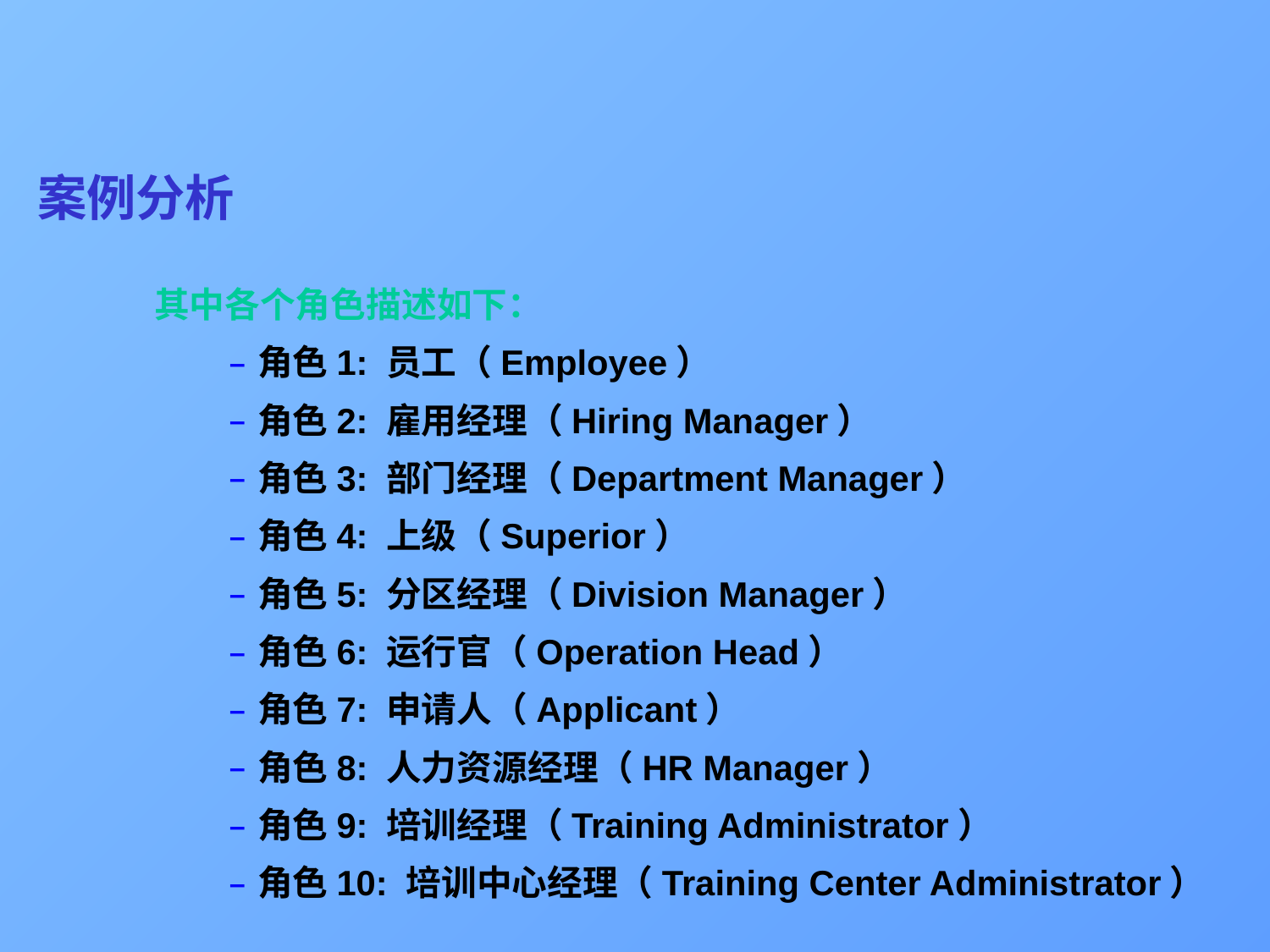

# 案例分析
其中各个角色描述如下：
角色1: 员工（Employee）
角色2: 雇用经理（Hiring Manager）
角色3: 部门经理（Department Manager）
角色4: 上级（Superior）
角色5: 分区经理（Division Manager）
角色6: 运行官（Operation Head）
角色7: 申请人（Applicant）
角色8: 人力资源经理（HR Manager）
角色9: 培训经理（Training Administrator）
角色10: 培训中心经理（Training Center Administrator）